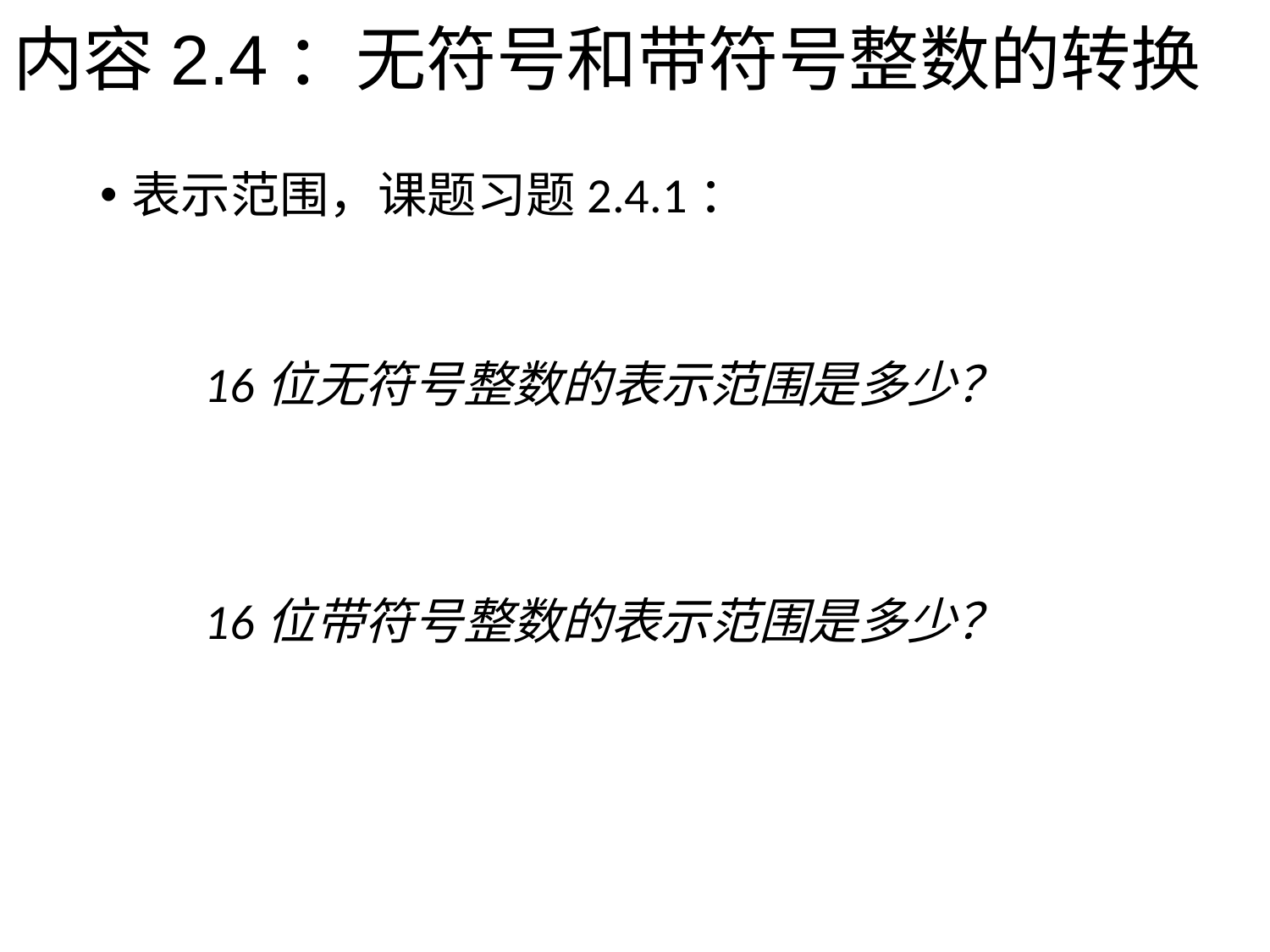

# 内容2.4：无符号和带符号整数的转换
表示范围，课题习题2.4.1：
16位无符号整数的表示范围是多少？

16位带符号整数的表示范围是多少？